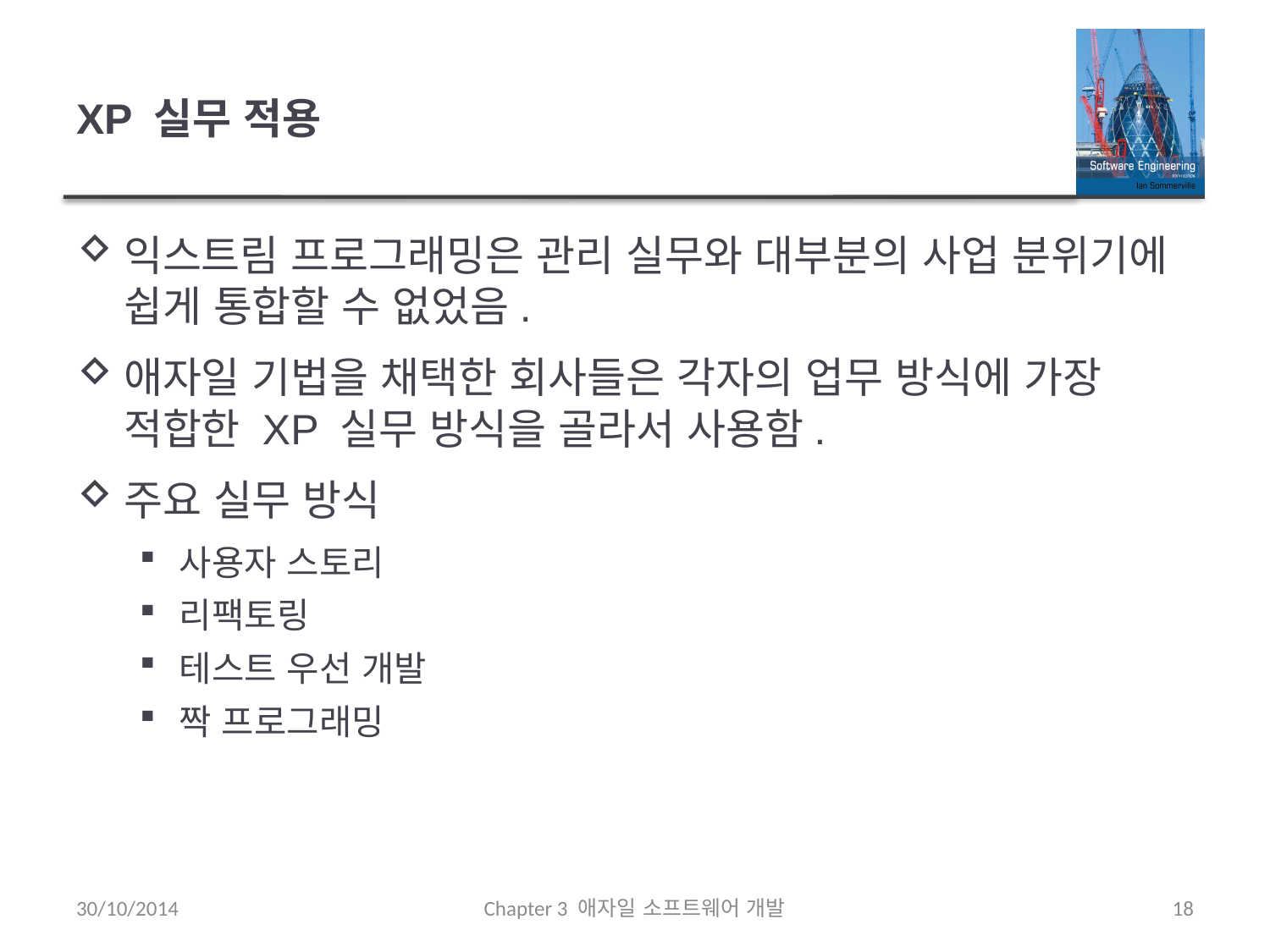

# XP 실무 적용
익스트림 프로그래밍은 관리 실무와 대부분의 사업 분위기에 쉽게 통합할 수 없었음.
애자일 기법을 채택한 회사들은 각자의 업무 방식에 가장 적합한 XP 실무 방식을 골라서 사용함.
주요 실무 방식
사용자 스토리
리팩토링
테스트 우선 개발
짝 프로그래밍
30/10/2014
Chapter 3 애자일 소프트웨어 개발
18